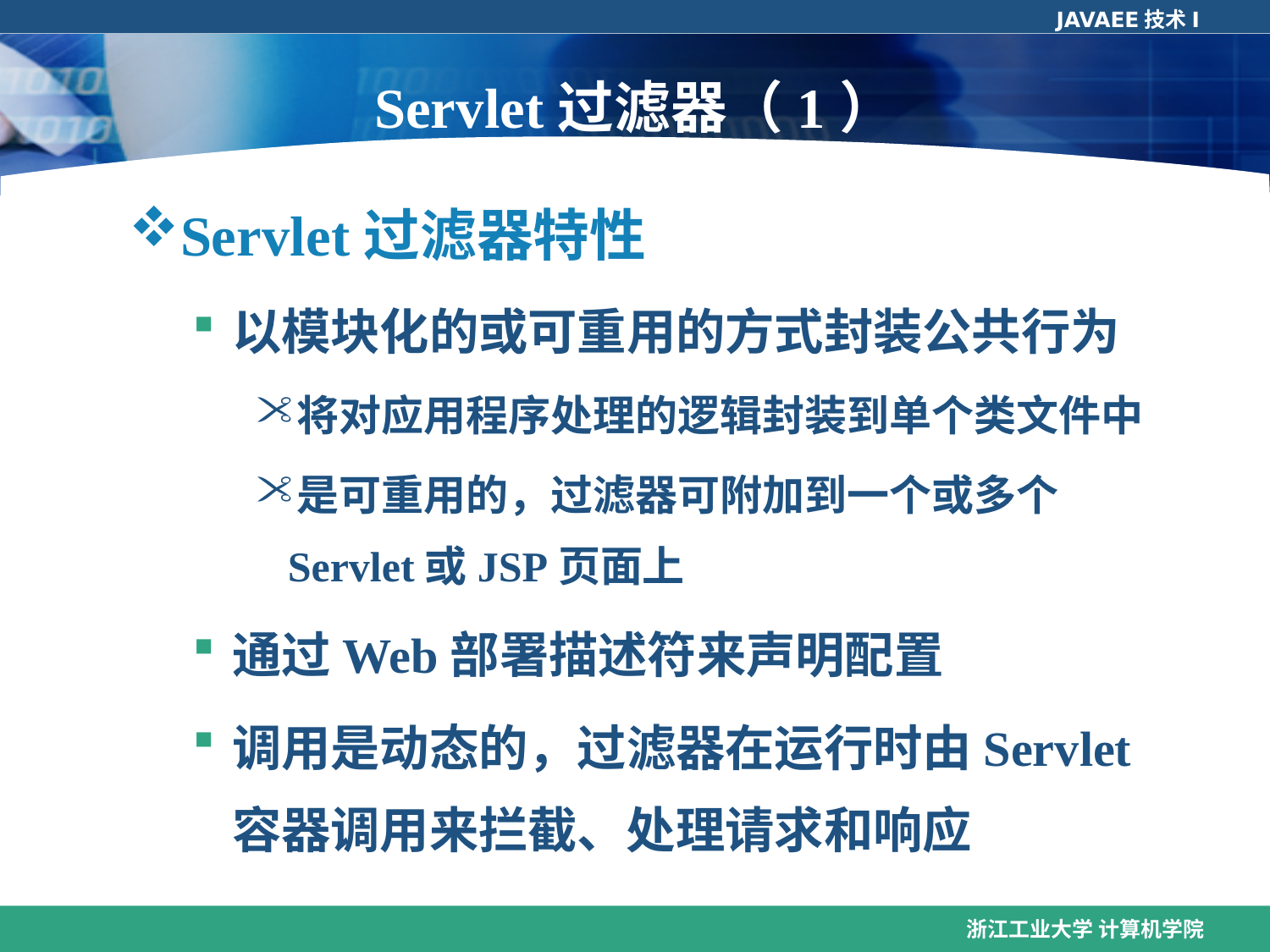

Servlet过滤器（1）
Servlet过滤器特性
以模块化的或可重用的方式封装公共行为
将对应用程序处理的逻辑封装到单个类文件中
是可重用的，过滤器可附加到一个或多个Servlet或JSP页面上
通过Web部署描述符来声明配置
调用是动态的，过滤器在运行时由Servlet容器调用来拦截、处理请求和响应